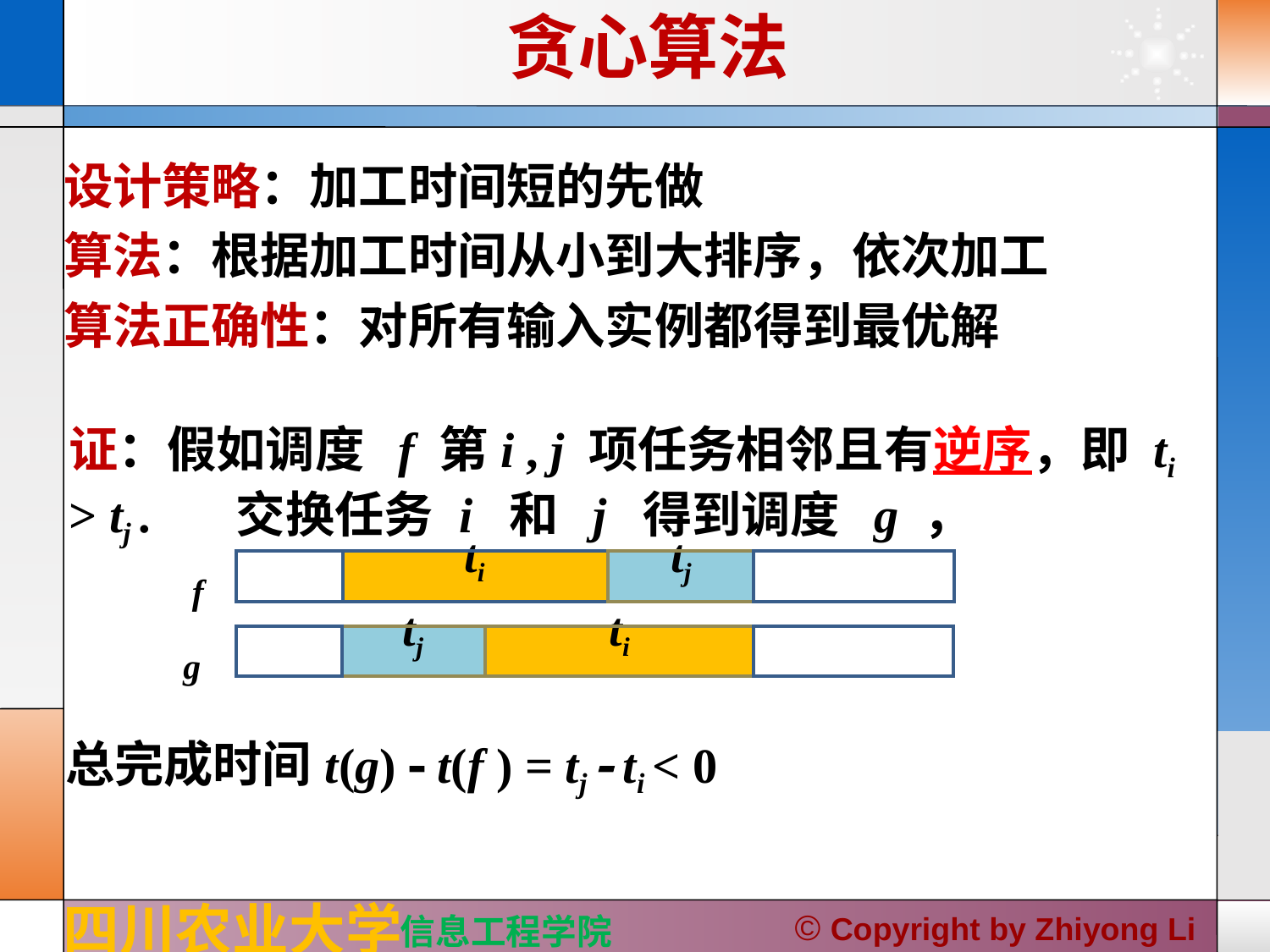

# 贪心算法
设计策略：加工时间短的先做
算法：根据加工时间从小到大排序，依次加工
算法正确性：对所有输入实例都得到最优解
证：假如调度  f 第i , j 项任务相邻且有逆序，即 ti  > tj .      交换任务   i  和  j  得到调度  g ，
              f
             g
|  | ti | tj |  |
| --- | --- | --- | --- |

|  | tj | ti |  |
| --- | --- | --- | --- |

总完成时间
t(g) − t(f ) = tj − ti < 0